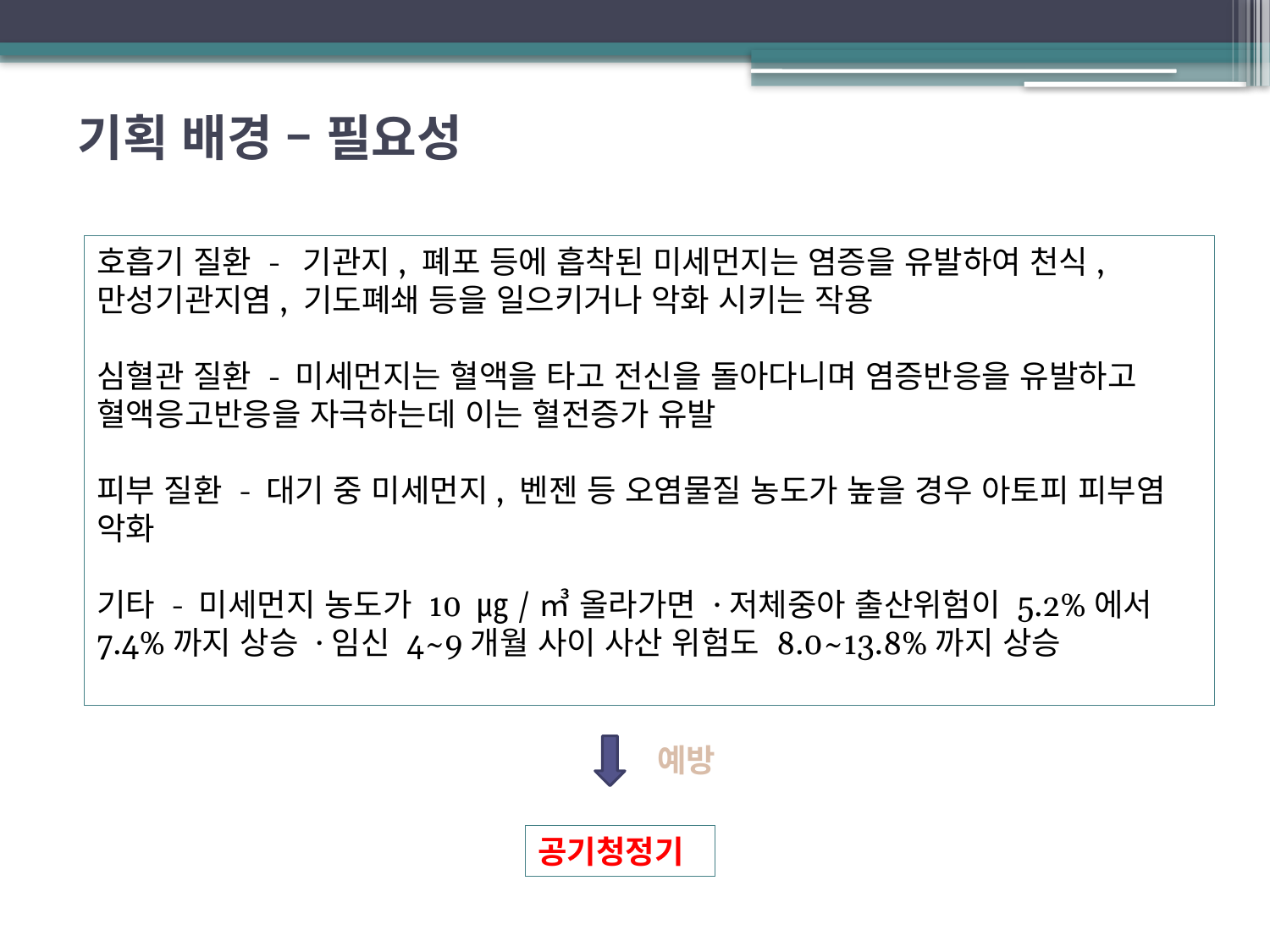

# 기획 배경 – 필요성

호흡기 질환 -  기관지, 폐포 등에 흡착된 미세먼지는 염증을 유발하여 천식, 만성기관지염, 기도폐쇄 등을 일으키거나 악화 시키는 작용

심혈관 질환 - 미세먼지는 혈액을 타고 전신을 돌아다니며 염증반응을 유발하고 혈액응고반응을 자극하는데 이는 혈전증가 유발

피부 질환 - 대기 중 미세먼지, 벤젠 등 오염물질 농도가 높을 경우 아토피 피부염 악화

기타 - 미세먼지 농도가 10 ㎍/㎥ 올라가면 ·저체중아 출산위험이 5.2%에서 7.4%까지 상승 ·임신 4~9개월 사이 사산 위험도 8.0~13.8%까지 상승

예방

공기청정기